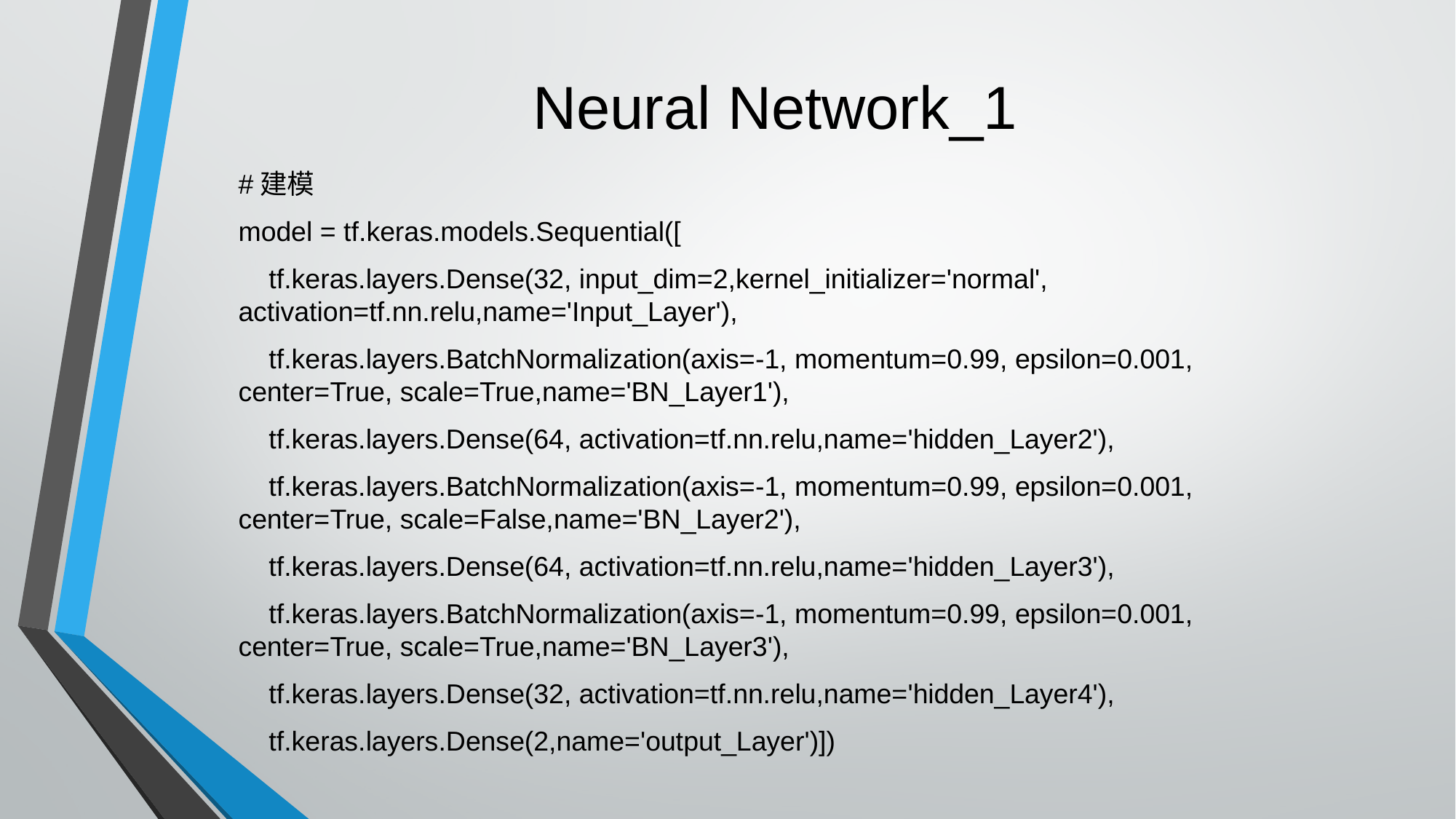

# Neural Network_1
#建模
model = tf.keras.models.Sequential([
    tf.keras.layers.Dense(32, input_dim=2,kernel_initializer='normal', activation=tf.nn.relu,name='Input_Layer'),
    tf.keras.layers.BatchNormalization(axis=-1, momentum=0.99, epsilon=0.001, center=True, scale=True,name='BN_Layer1'),
    tf.keras.layers.Dense(64, activation=tf.nn.relu,name='hidden_Layer2'),
    tf.keras.layers.BatchNormalization(axis=-1, momentum=0.99, epsilon=0.001, center=True, scale=False,name='BN_Layer2'),
    tf.keras.layers.Dense(64, activation=tf.nn.relu,name='hidden_Layer3'),
    tf.keras.layers.BatchNormalization(axis=-1, momentum=0.99, epsilon=0.001, center=True, scale=True,name='BN_Layer3'),
    tf.keras.layers.Dense(32, activation=tf.nn.relu,name='hidden_Layer4'),
    tf.keras.layers.Dense(2,name='output_Layer')])